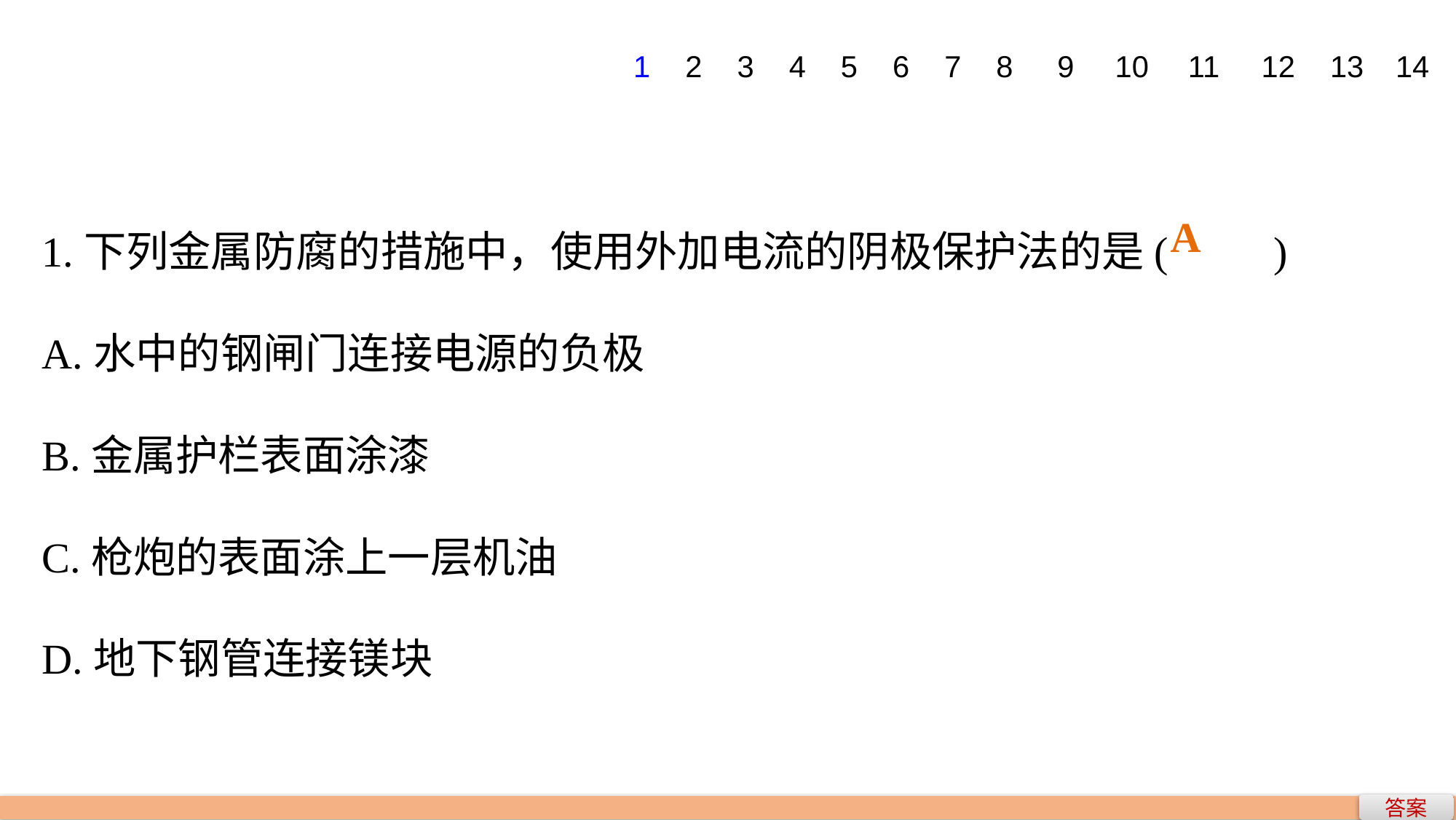

1
2
3
4
5
6
7
8
9
10
11
12
13
14
1.下列金属防腐的措施中，使用外加电流的阴极保护法的是(　　)
A.水中的钢闸门连接电源的负极
B.金属护栏表面涂漆
C.枪炮的表面涂上一层机油
D.地下钢管连接镁块
A
答案